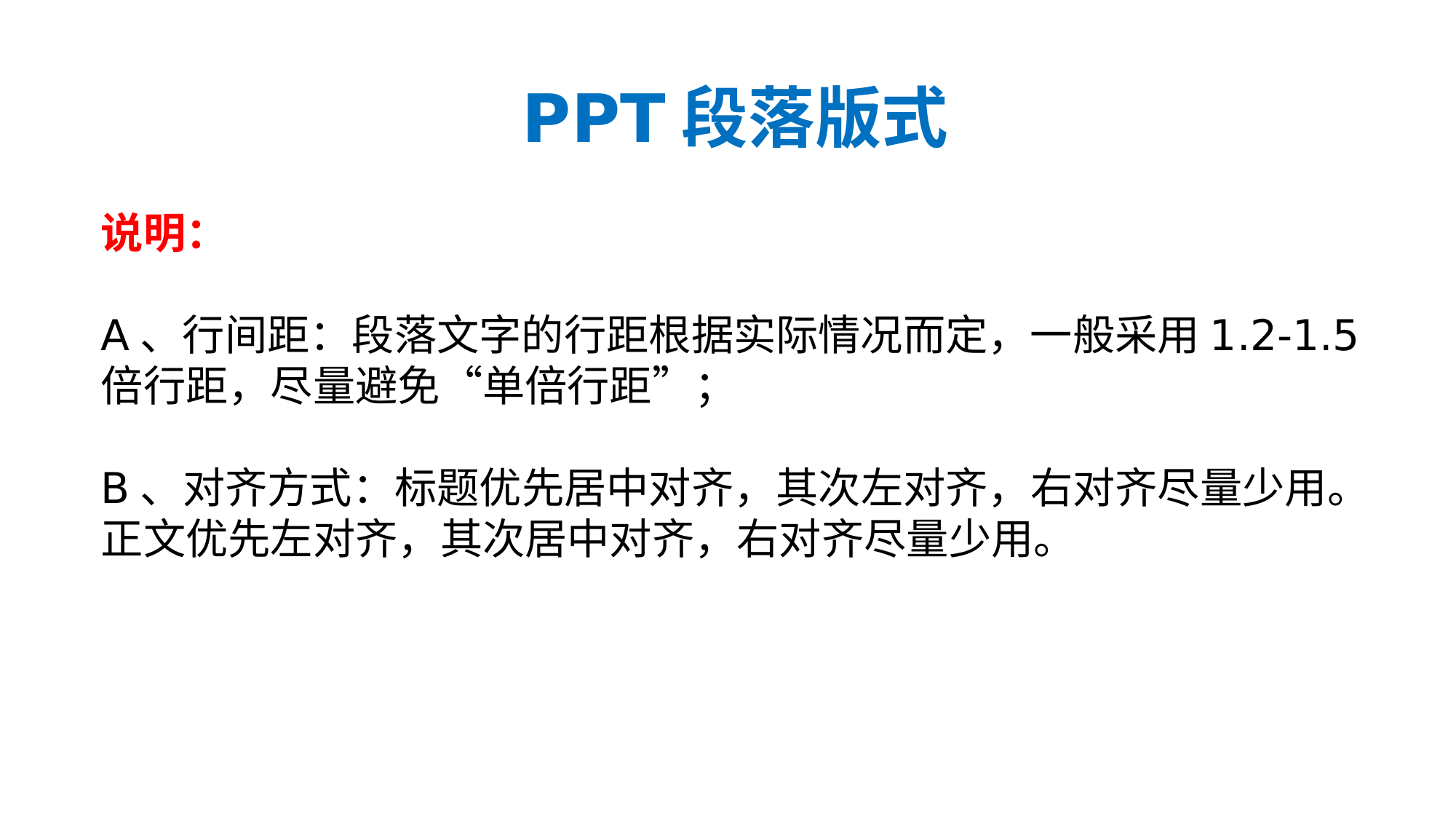

PPT段落版式
说明：

A、行间距：段落文字的行距根据实际情况而定，一般采用1.2-1.5倍行距，尽量避免“单倍行距”；

B、对齐方式：标题优先居中对齐，其次左对齐，右对齐尽量少用。正文优先左对齐，其次居中对齐，右对齐尽量少用。